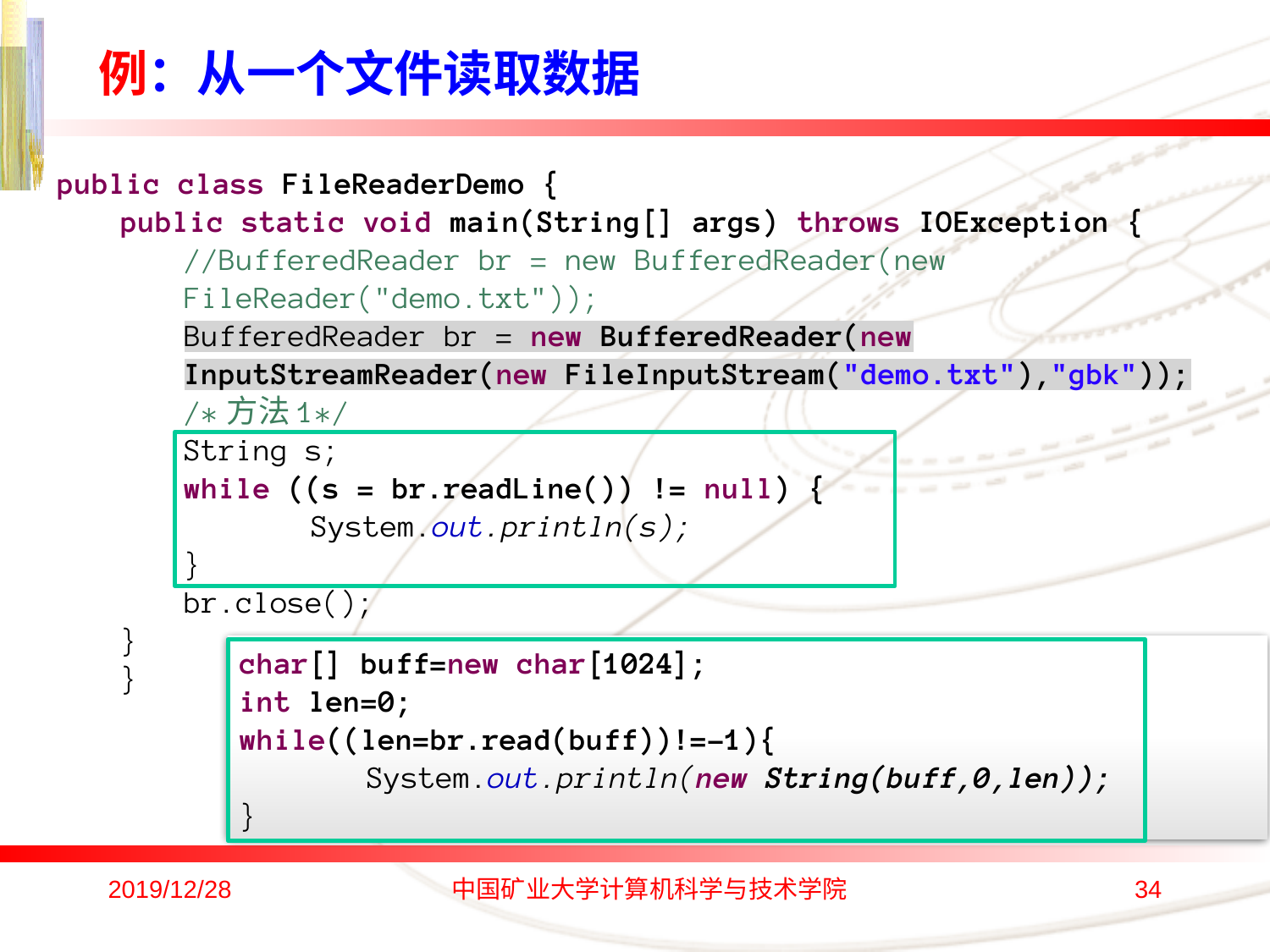

例：从一个文件读取数据
public class FileReaderDemo {
public static void main(String[] args) throws IOException {
//BufferedReader br = new BufferedReader(new FileReader("demo.txt"));
BufferedReader br = new BufferedReader(new InputStreamReader(new FileInputStream("demo.txt"),"gbk"));
/*方法1*/
String s;
while ((s = br.readLine()) != null) {
	System.out.println(s);
}
br.close();
}
}

char[] buff=new char[1024];
int len=0;
while((len=br.read(buff))!=-1){
	System.out.println(new String(buff,0,len));
}

2019/12/28
中国矿业大学计算机科学与技术学院
34